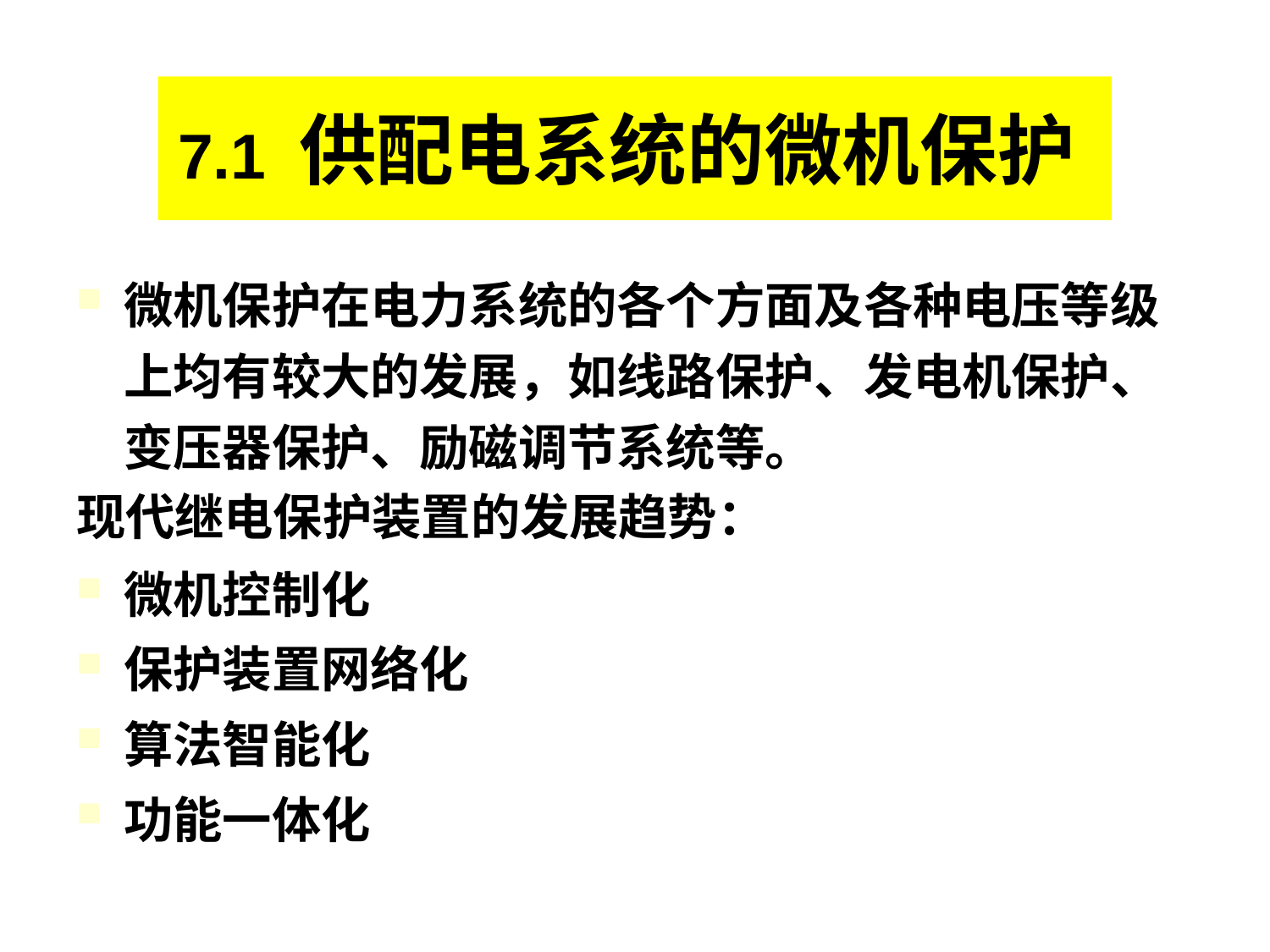

# 7.1 供配电系统的微机保护
微机保护在电力系统的各个方面及各种电压等级上均有较大的发展，如线路保护、发电机保护、变压器保护、励磁调节系统等。
现代继电保护装置的发展趋势：
微机控制化
保护装置网络化
算法智能化
功能一体化